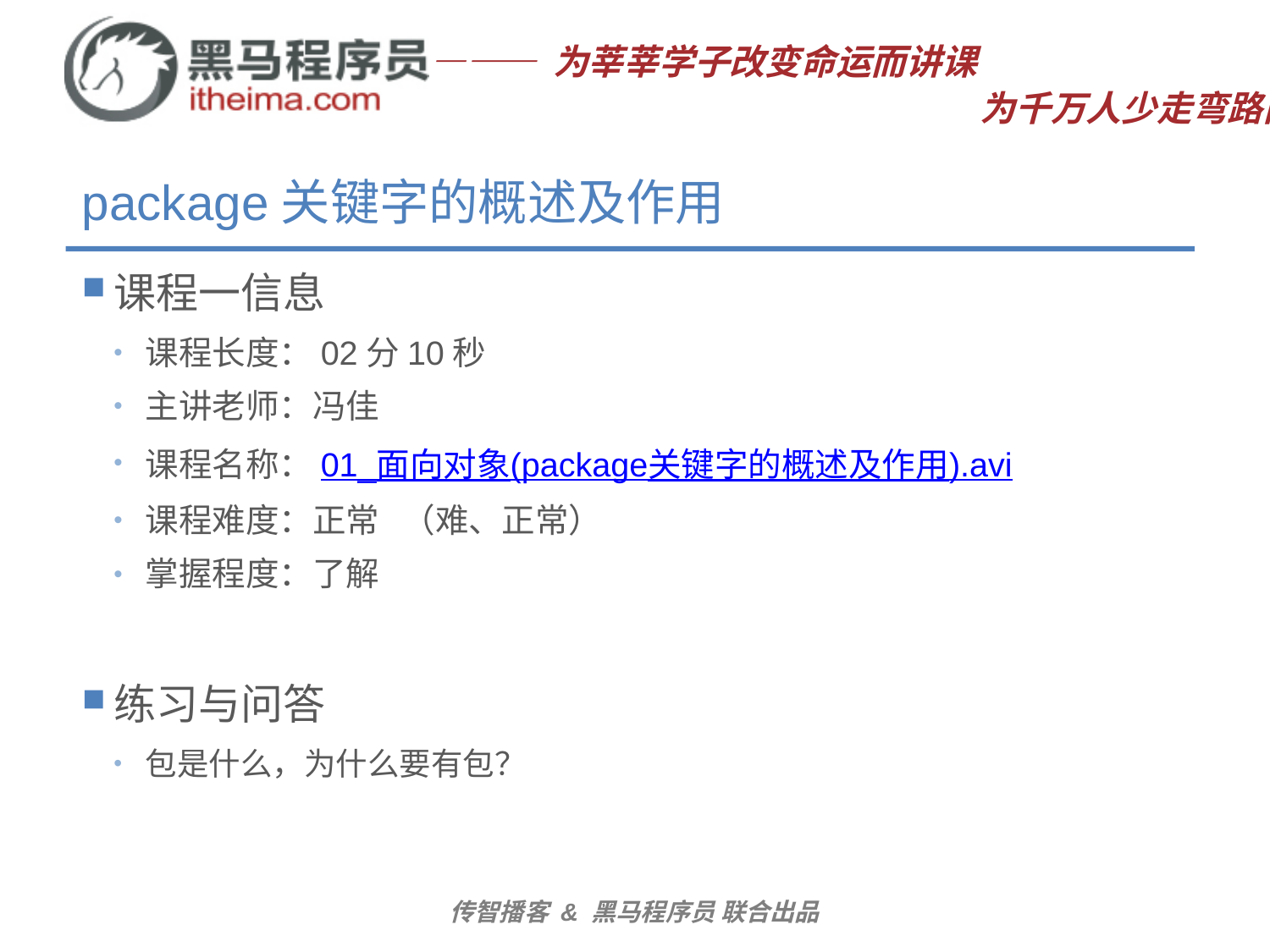

# package关键字的概述及作用
课程一信息
课程长度：02分10秒
主讲老师：冯佳
课程名称：01_面向对象(package关键字的概述及作用).avi
课程难度：正常   （难、正常）
掌握程度：了解

练习与问答
包是什么，为什么要有包？